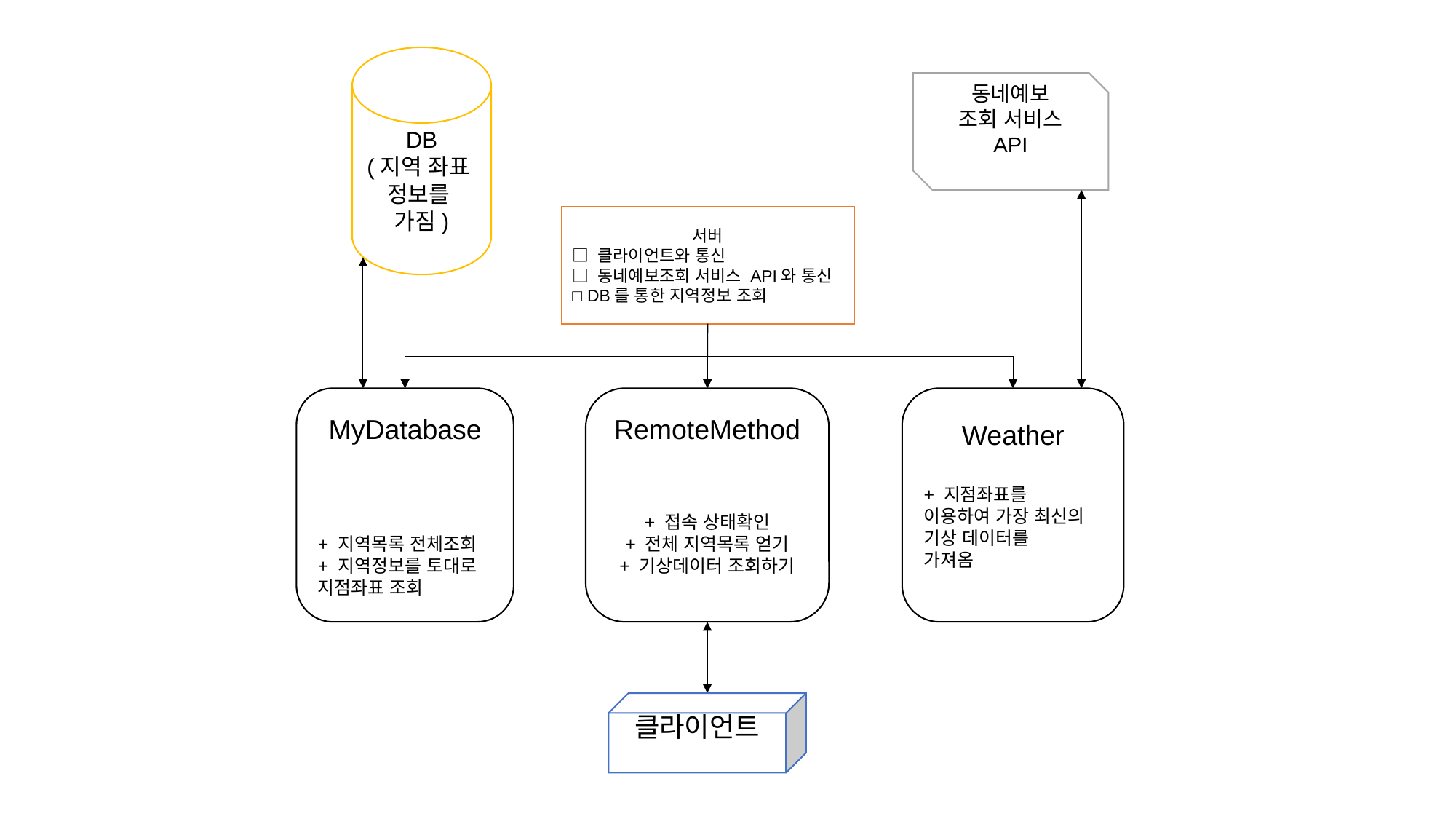

DB
(지역 좌표
정보를
가짐)

동네예보
조회 서비스
API

서버
□ 클라이언트와 통신
□ 동네예보조회 서비스 API와 통신
□ DB를 통한 지역정보 조회
RemoteMethod

+ 접속 상태확인
+ 전체 지역목록 얻기
+ 기상데이터 조회하기

MyDatabase

+ 지역목록 전체조회
+ 지역정보를 토대로 지점좌표 조회
Weather

+ 지점좌표를
이용하여 가장 최신의 기상 데이터를
가져옴

클라이언트